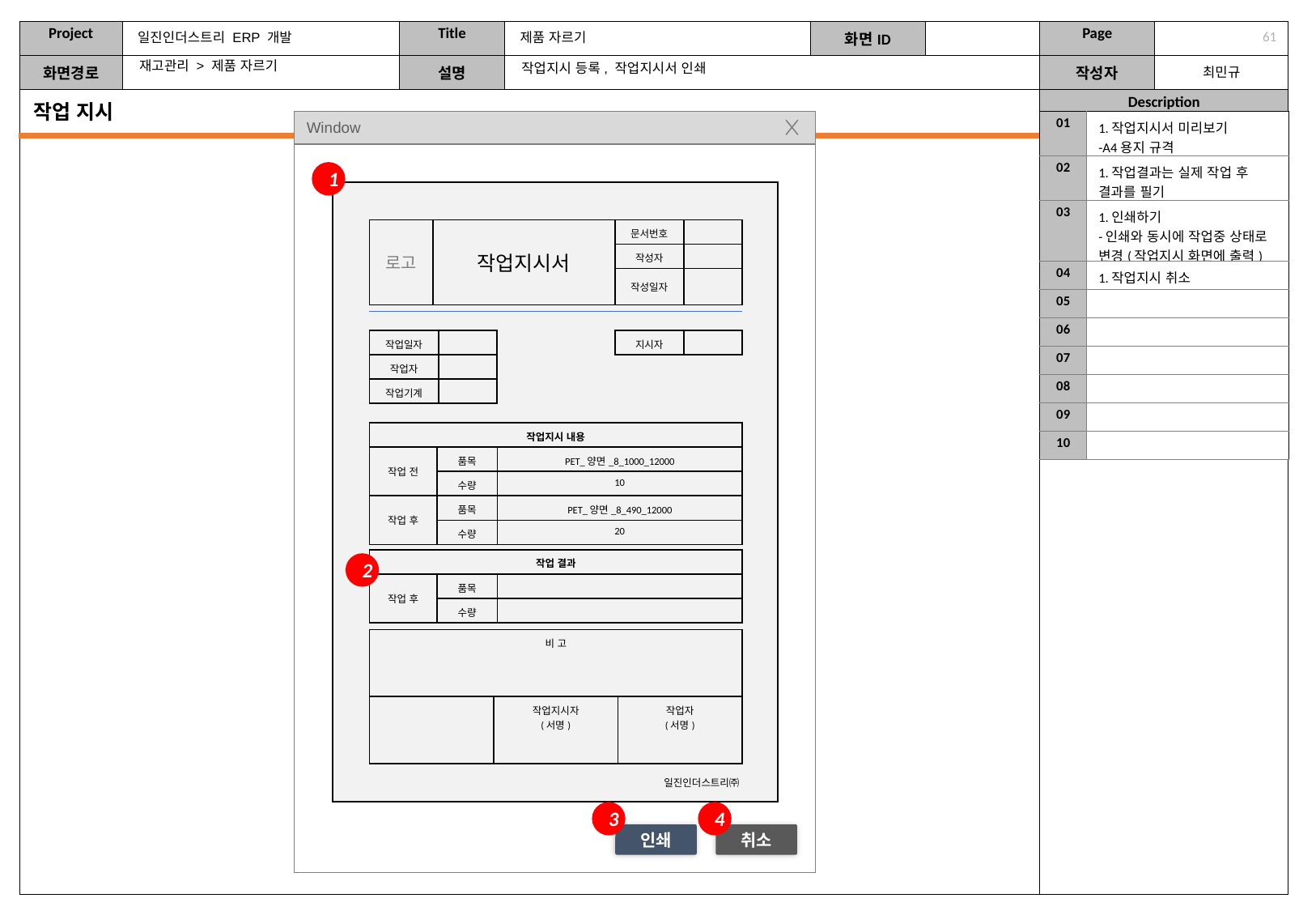

일진인더스트리 ERP 개발
제품 자르기
61
재고관리 > 제품 자르기
작업지시 등록, 작업지시서 인쇄
작업 지시
Window

| 01 | 1.작업지시서 미리보기 -A4용지 규격 |
| --- | --- |
| 02 | 1.작업결과는 실제 작업 후 결과를 필기 |
| 03 | 1.인쇄하기 -인쇄와 동시에 작업중 상태로 변경(작업지시 화면에 출력) |
| 04 | 1.작업지시 취소 |
| 05 |  |
| 06 |  |
| 07 |  |
| 08 |  |
| 09 |  |
| 10 |  |
1

| 로고 | 작업지시서 | 문서번호 |  |
| --- | --- | --- | --- |
|  |  | 작성자 |  |
|  |  | 작성일자 |  |
| 작업일자 |  |
| --- | --- |
| 작업자 |  |
| 작업기계 |  |
| 지시자 |  |
| --- | --- |
| 작업지시 내용 |  |  |
| --- | --- | --- |
| 작업 전 | 품목 | PET\_양면\_8\_1000\_12000 |
|  | 수량 | 10 |
| 작업 후 | 품목 | PET\_양면\_8\_490\_12000 |
|  | 수량 | 20 |
| 작업 결과 |  |  |
| --- | --- | --- |
| 작업 후 | 품목 |  |
|  | 수량 |  |
2
| 비 고 |  |  |
| --- | --- | --- |
|  | 작업지시자 (서명) | 작업자 (서명) |
일진인더스트리㈜
3
4
인쇄
취소